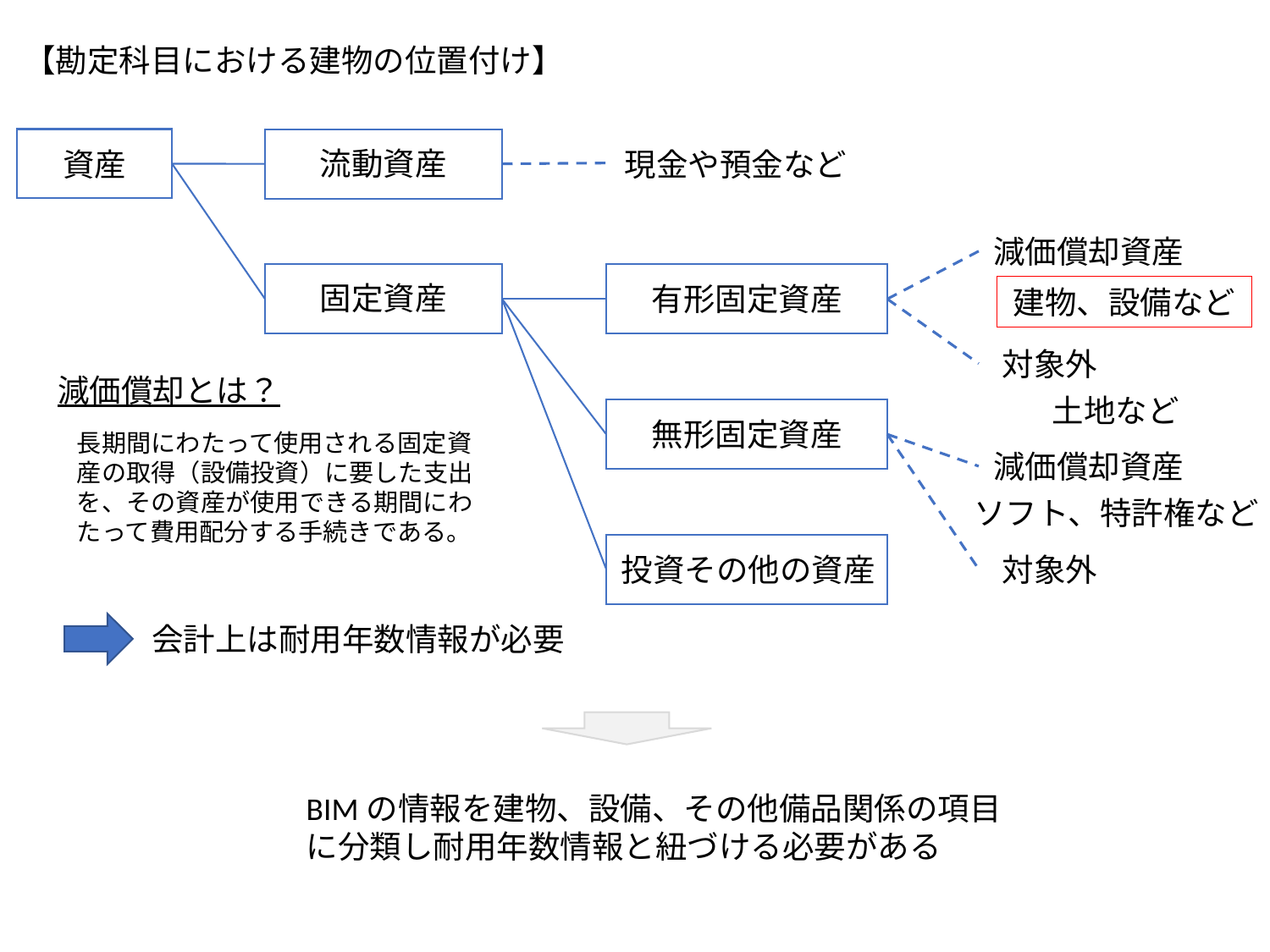

【勘定科目における建物の位置付け】

流動資産
資産
現金や預金など
減価償却資産

固定資産
有形固定資産
建物、設備など
対象外
減価償却とは？
土地など

無形固定資産
長期間にわたって使用される固定資産の取得（設備投資）に要した支出を、その資産が使用できる期間にわたって費用配分する手続きである。
減価償却資産
ソフト、特許権など

投資その他の資産
対象外
会計上は耐用年数情報が必要

BIMの情報を建物、設備、その他備品関係の項目に分類し耐用年数情報と紐づける必要がある